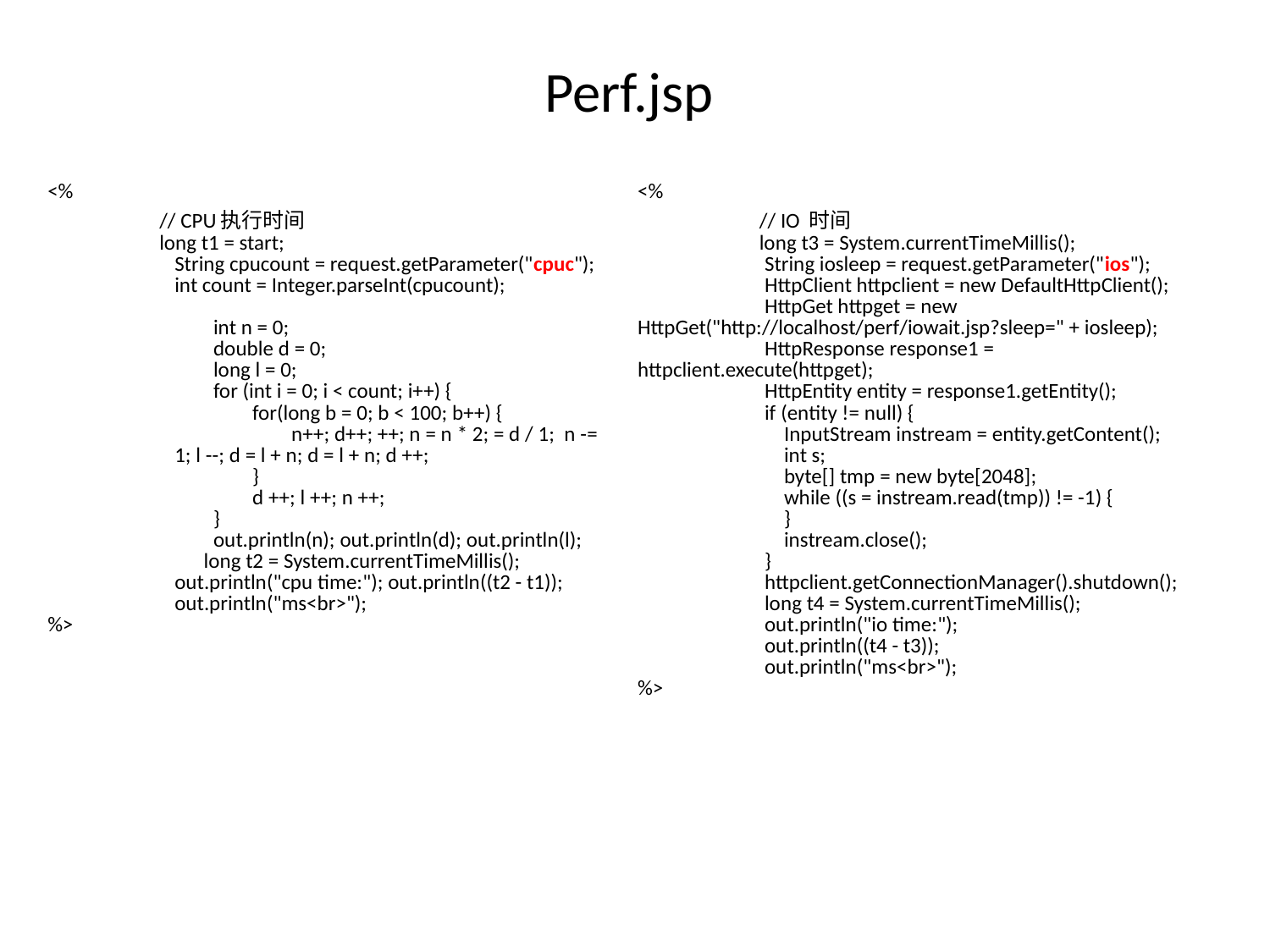

# Perf.jsp
| <% // CPU执行时间 long t1 = start; String cpucount = request.getParameter("cpuc"); int count = Integer.parseInt(cpucount); int n = 0; double d = 0; long l = 0; for (int i = 0; i < count; i++) { for(long b = 0; b < 100; b++) { n++; d++; ++; n = n \* 2; = d / 1; n -= 1; l --; d = l + n; d = l + n; d ++; } d ++; l ++; n ++; } out.println(n); out.println(d); out.println(l); long t2 = System.currentTimeMillis(); out.println("cpu time:"); out.println((t2 - t1)); out.println("ms<br>"); %> | <% // IO 时间 long t3 = System.currentTimeMillis(); String iosleep = request.getParameter("ios"); HttpClient httpclient = new DefaultHttpClient(); HttpGet httpget = new HttpGet("http://localhost/perf/iowait.jsp?sleep=" + iosleep); HttpResponse response1 = httpclient.execute(httpget); HttpEntity entity = response1.getEntity(); if (entity != null) { InputStream instream = entity.getContent(); int s; byte[] tmp = new byte[2048]; while ((s = instream.read(tmp)) != -1) { } instream.close(); } httpclient.getConnectionManager().shutdown(); long t4 = System.currentTimeMillis(); out.println("io time:"); out.println((t4 - t3)); out.println("ms<br>"); %> |
| --- | --- |